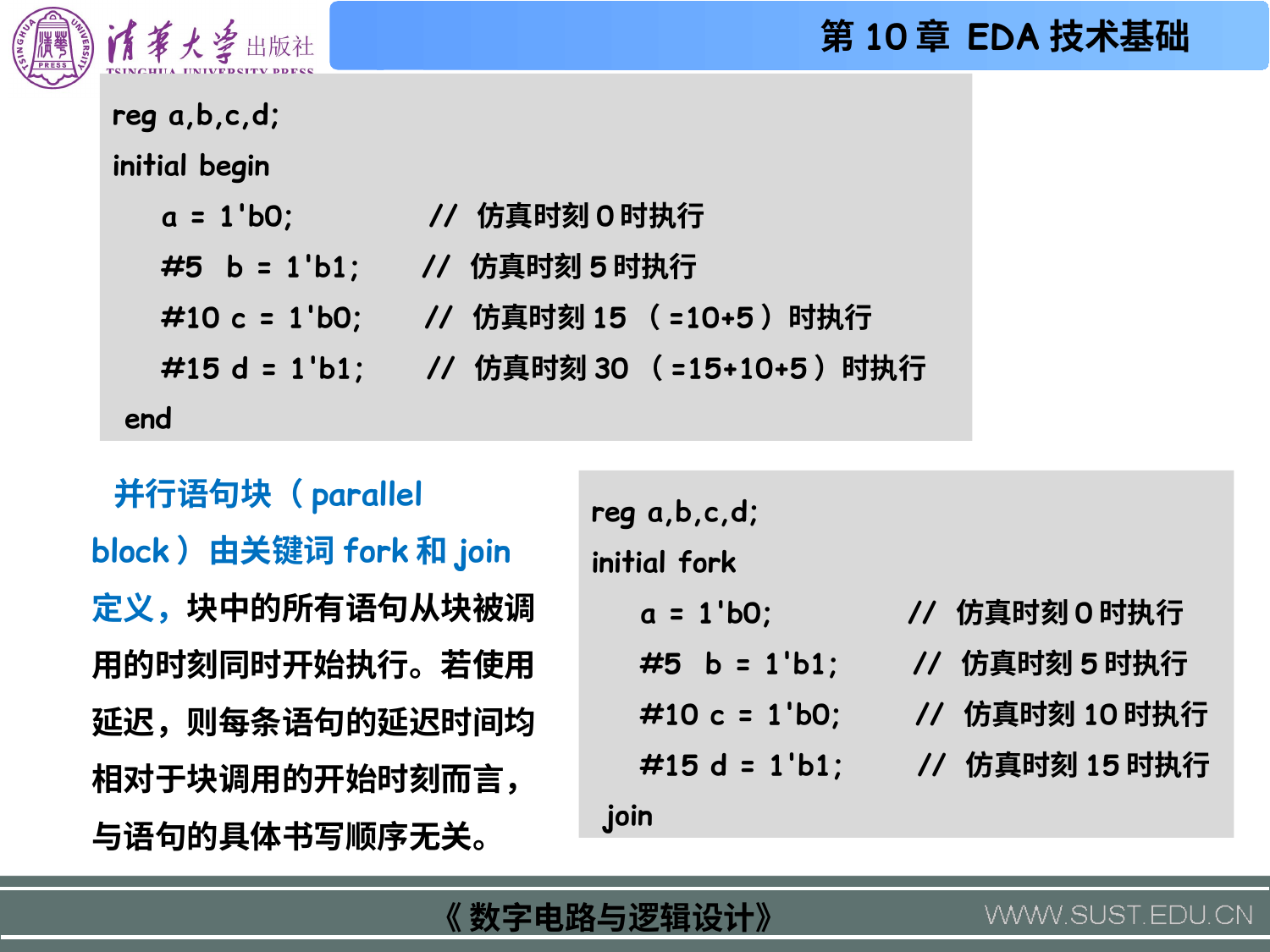

reg a,b,c,d;
initial begin
    a = 1'b0;           // 仿真时刻0时执行
    #5  b = 1'b1;     // 仿真时刻5时执行
    #10 c = 1'b0;     // 仿真时刻15（=10+5）时执行
    #15 d = 1'b1;     // 仿真时刻30（=15+10+5）时执行
 end
  并行语句块（parallel block）由关键词fork和join定义，块中的所有语句从块被调用的时刻同时开始执行。若使用延迟，则每条语句的延迟时间均相对于块调用的开始时刻而言，与语句的具体书写顺序无关。
reg a,b,c,d;
initial fork
    a = 1'b0;           // 仿真时刻0时执行
    #5  b = 1'b1;      // 仿真时刻5时执行
    #10 c = 1'b0;      // 仿真时刻10时执行
    #15 d = 1'b1;      // 仿真时刻15时执行
 join